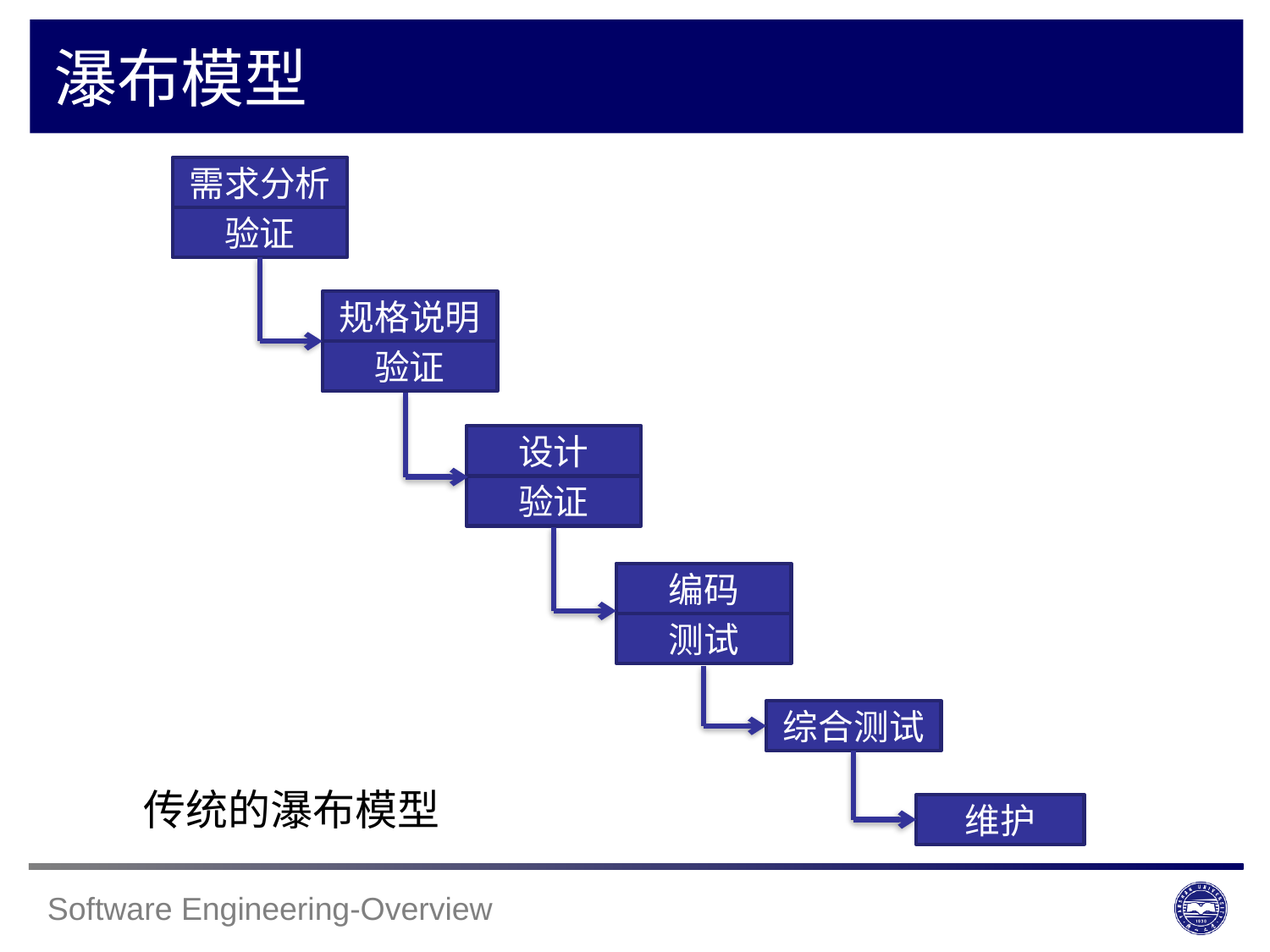

瀑布模型
需求分析
验证
规格说明
验证
设计
验证
编码
测试
综合测试
维护
传统的瀑布模型